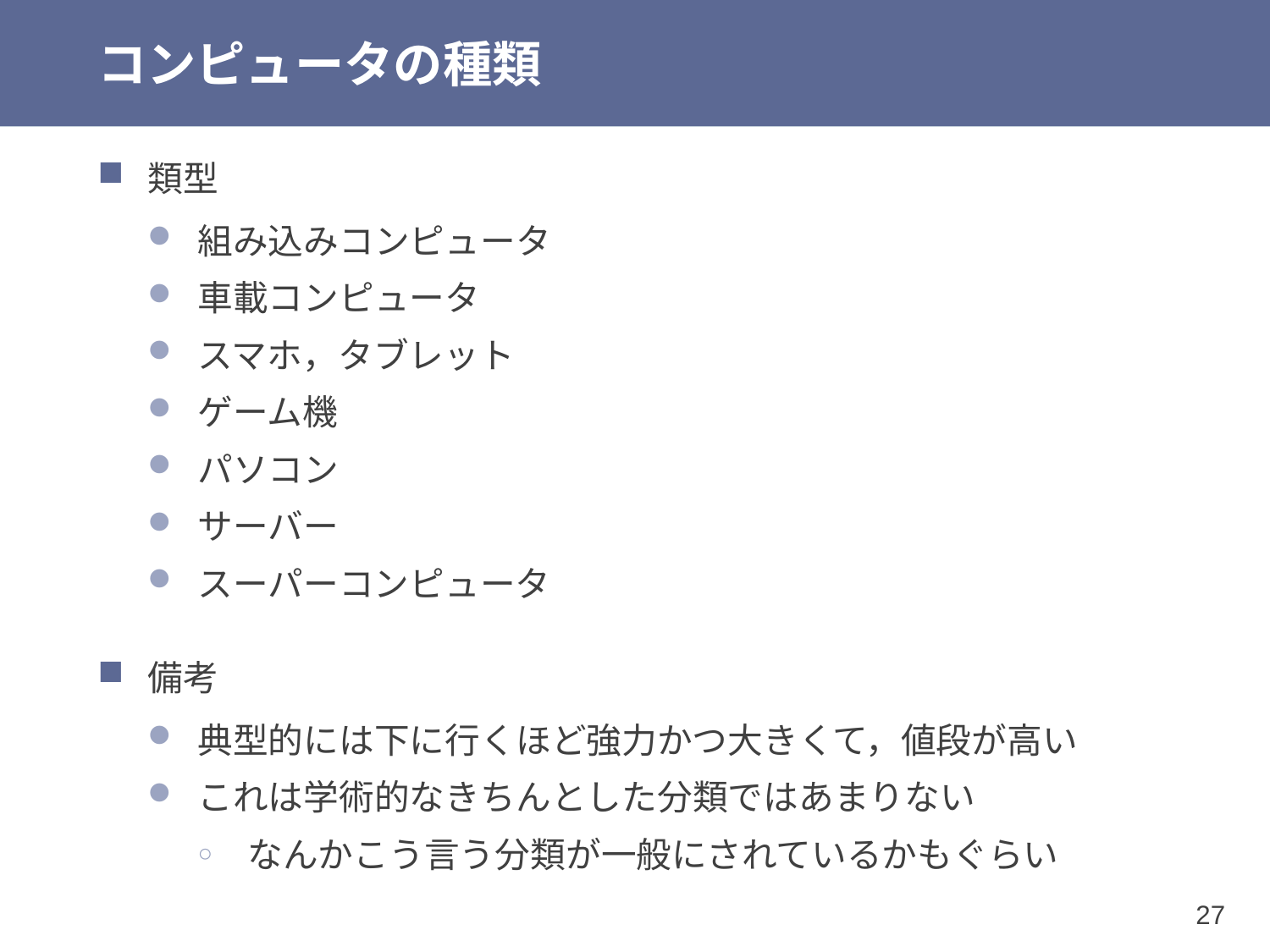

# コンピュータの種類
類型
組み込みコンピュータ
車載コンピュータ
スマホ，タブレット
ゲーム機
パソコン
サーバー
スーパーコンピュータ
備考
典型的には下に行くほど強力かつ大きくて，値段が高い
これは学術的なきちんとした分類ではあまりない
なんかこう言う分類が一般にされているかもぐらい